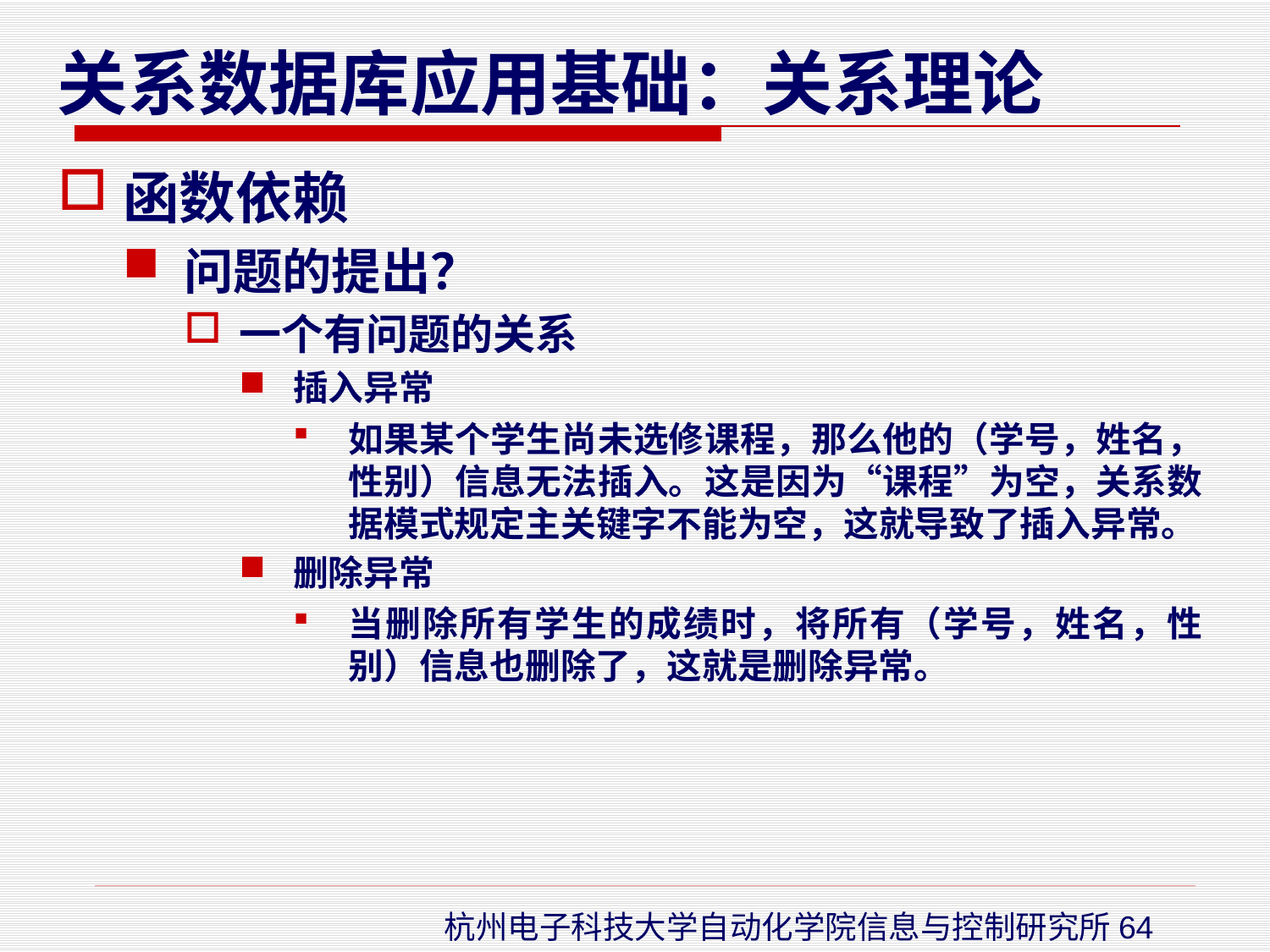

函数依赖
问题的提出？
一个有问题的关系
插入异常
如果某个学生尚未选修课程，那么他的（学号，姓名，性别）信息无法插入。这是因为“课程”为空，关系数据模式规定主关键字不能为空，这就导致了插入异常。
删除异常
当删除所有学生的成绩时，将所有（学号，姓名，性别）信息也删除了，这就是删除异常。